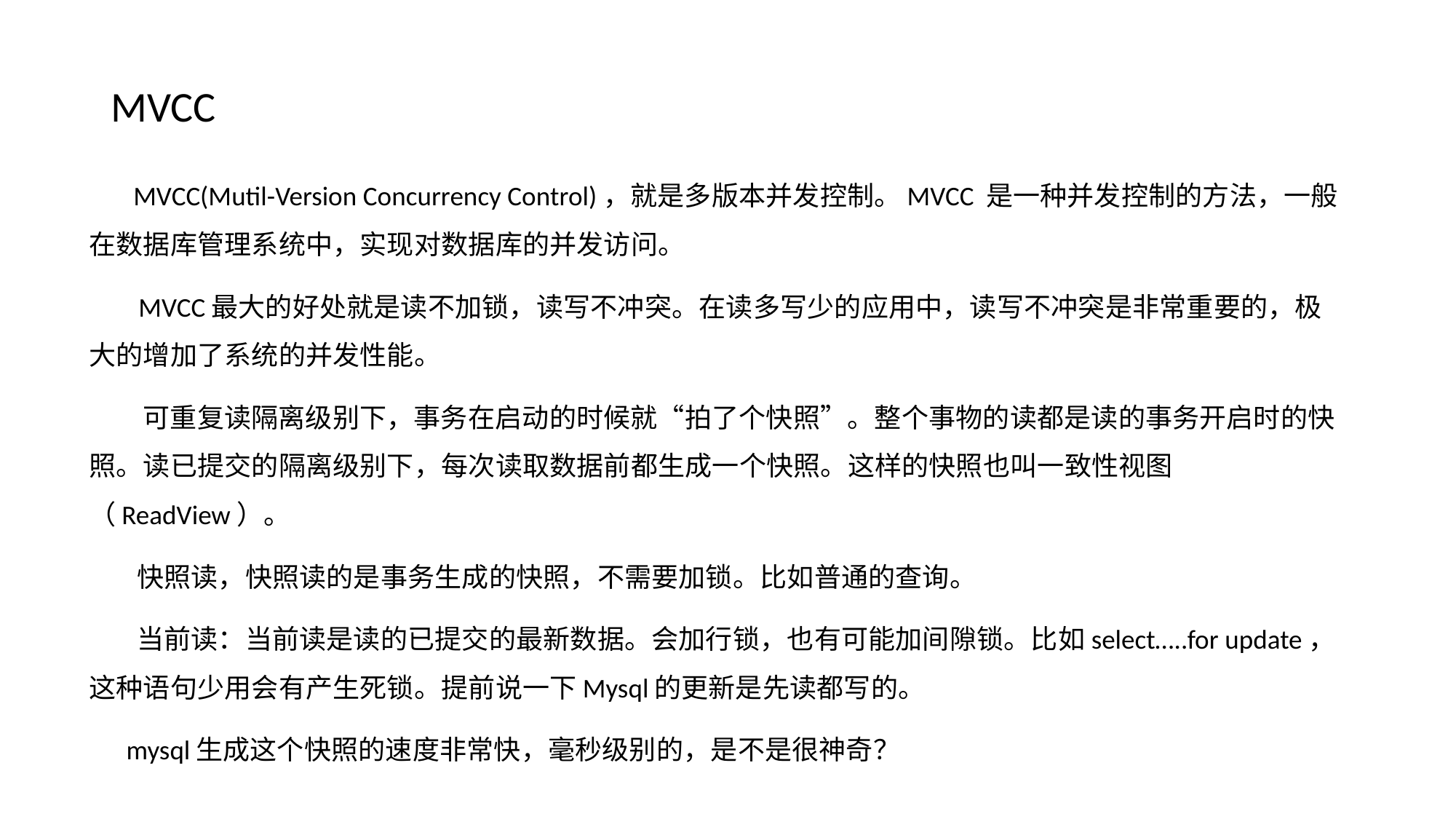

# MVCC
         MVCC(Mutil-Version Concurrency Control)，就是多版本并发控制。MVCC 是一种并发控制的方法，一般在数据库管理系统中，实现对数据库的并发访问。
        MVCC最大的好处就是读不加锁，读写不冲突。在读多写少的应用中，读写不冲突是非常重要的，极大的增加了系统的并发性能。
        可重复读隔离级别下，事务在启动的时候就“拍了个快照”。整个事物的读都是读的事务开启时的快照。读已提交的隔离级别下，每次读取数据前都生成一个快照。这样的快照也叫一致性视图（ReadView）。
       快照读，快照读的是事务生成的快照，不需要加锁。比如普通的查询。
       当前读：当前读是读的已提交的最新数据。会加行锁，也有可能加间隙锁。比如select…..for update，这种语句少用会有产生死锁。提前说一下Mysql的更新是先读都写的。
      mysql生成这个快照的速度非常快，毫秒级别的，是不是很神奇？